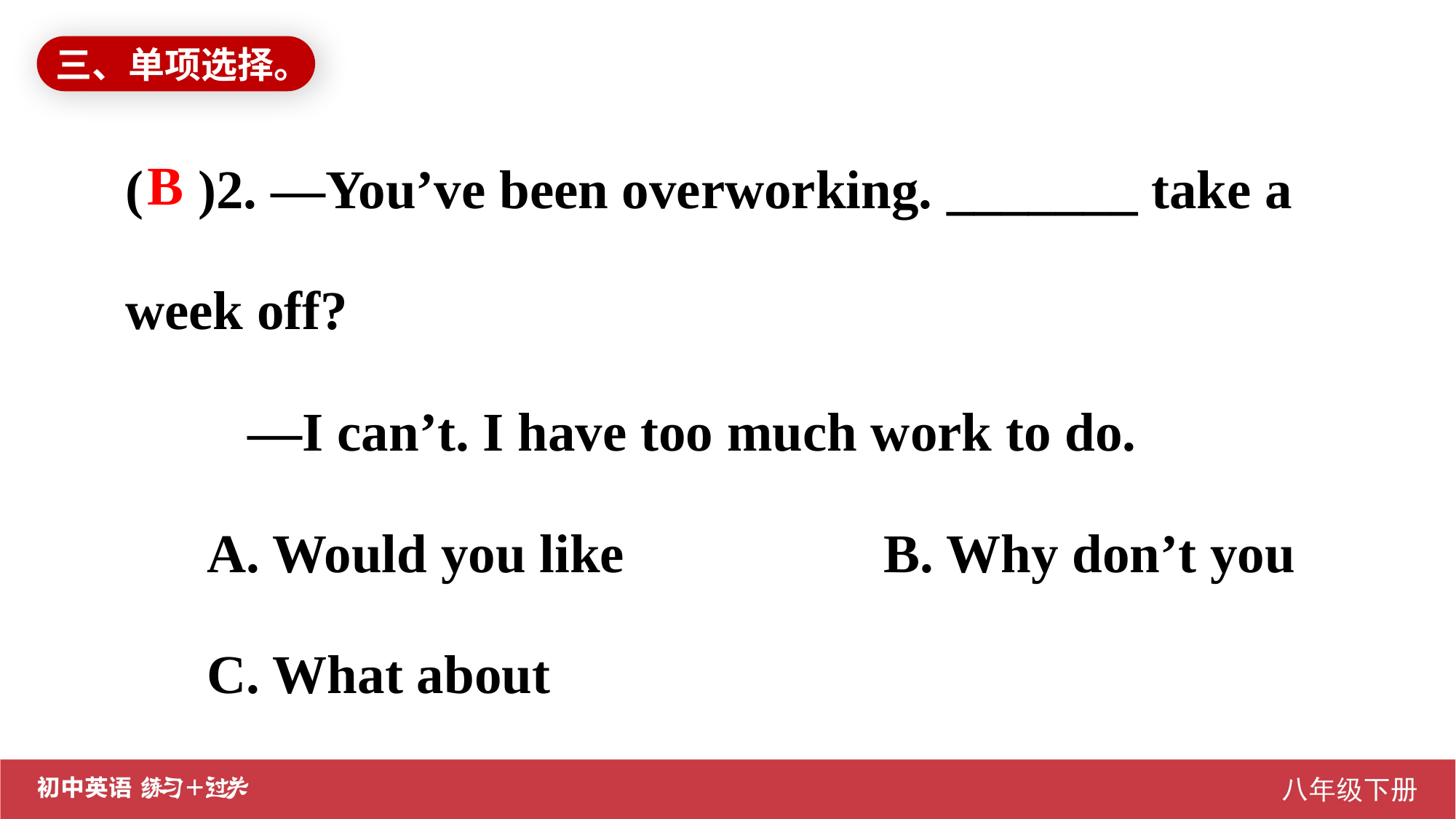

三、单项选择。
(    )2. —You’ve been overworking. _______ take a week off?
         —I can’t. I have too much work to do.
      A. Would you like                   B. Why don’t you
      C. What about
B